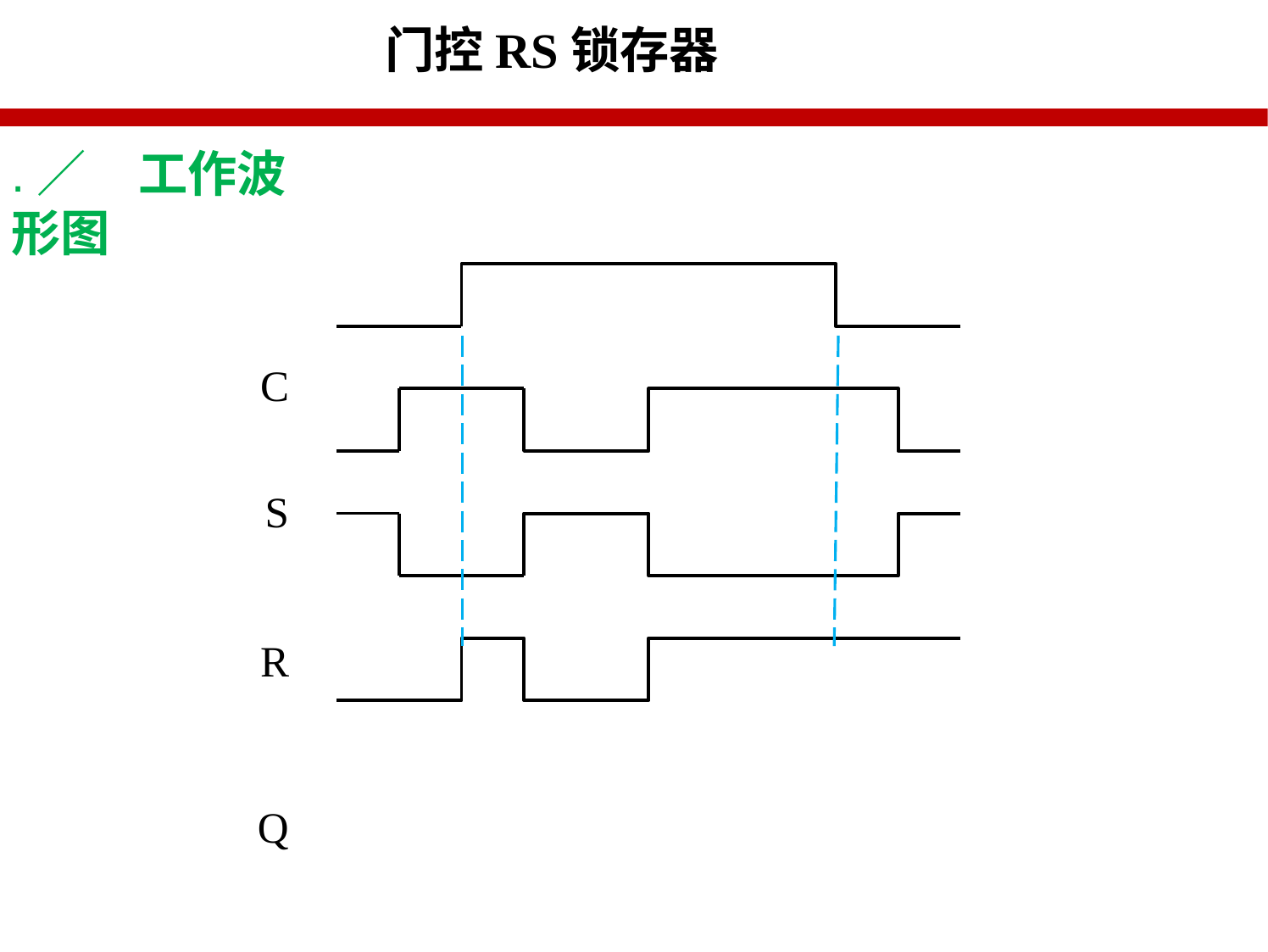

# 门控RS锁存器
.／	工作波形图

C

S  R

Q